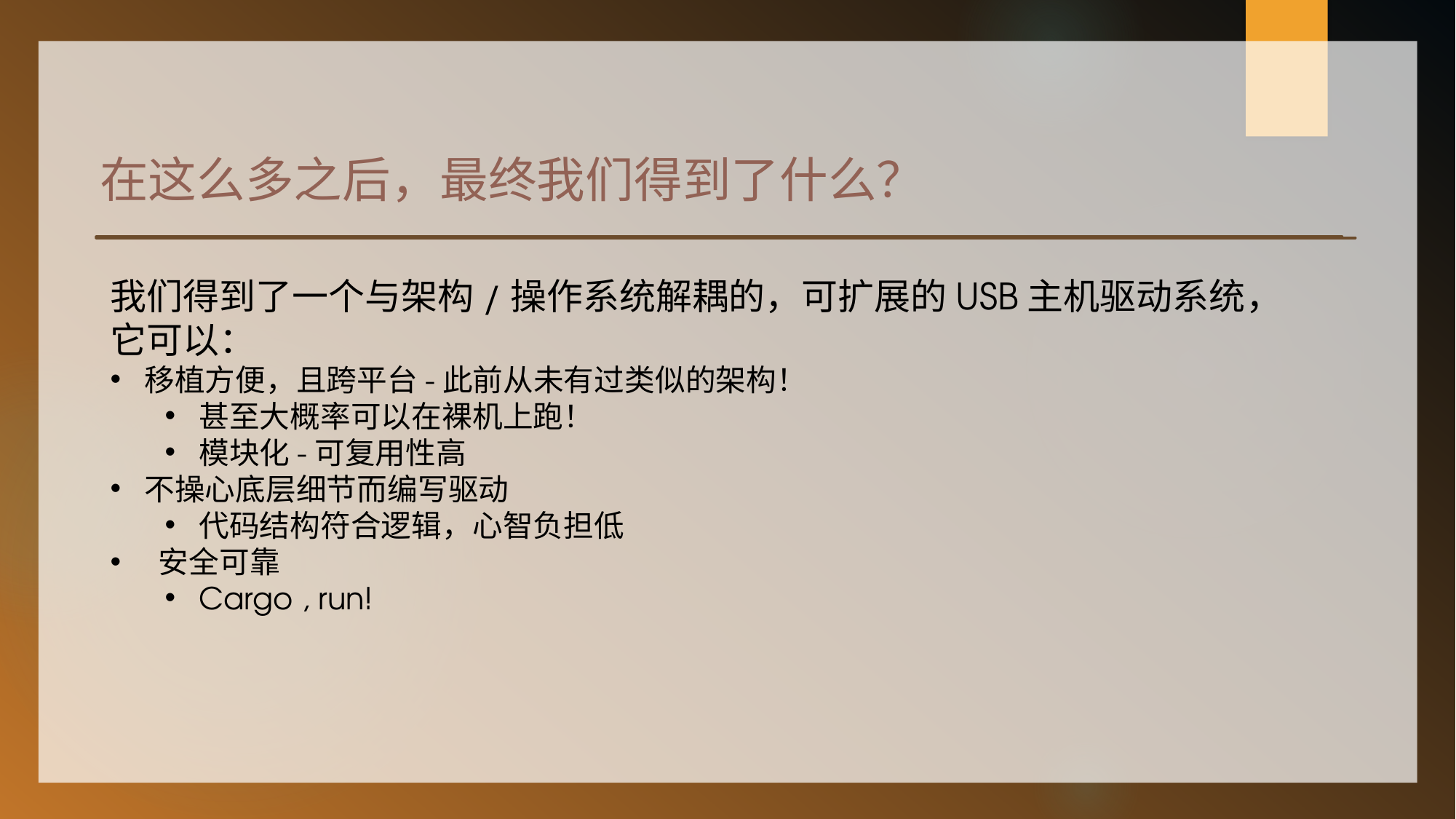

# 在这么多之后，最终我们得到了什么？
我们得到了一个与架构/操作系统解耦的，可扩展的USB主机驱动系统，
它可以：
移植方便，且跨平台-此前从未有过类似的架构！
甚至大概率可以在裸机上跑！
模块化-可复用性高
不操心底层细节而编写驱动
代码结构符合逻辑，心智负担低
 安全可靠
Cargo , run!